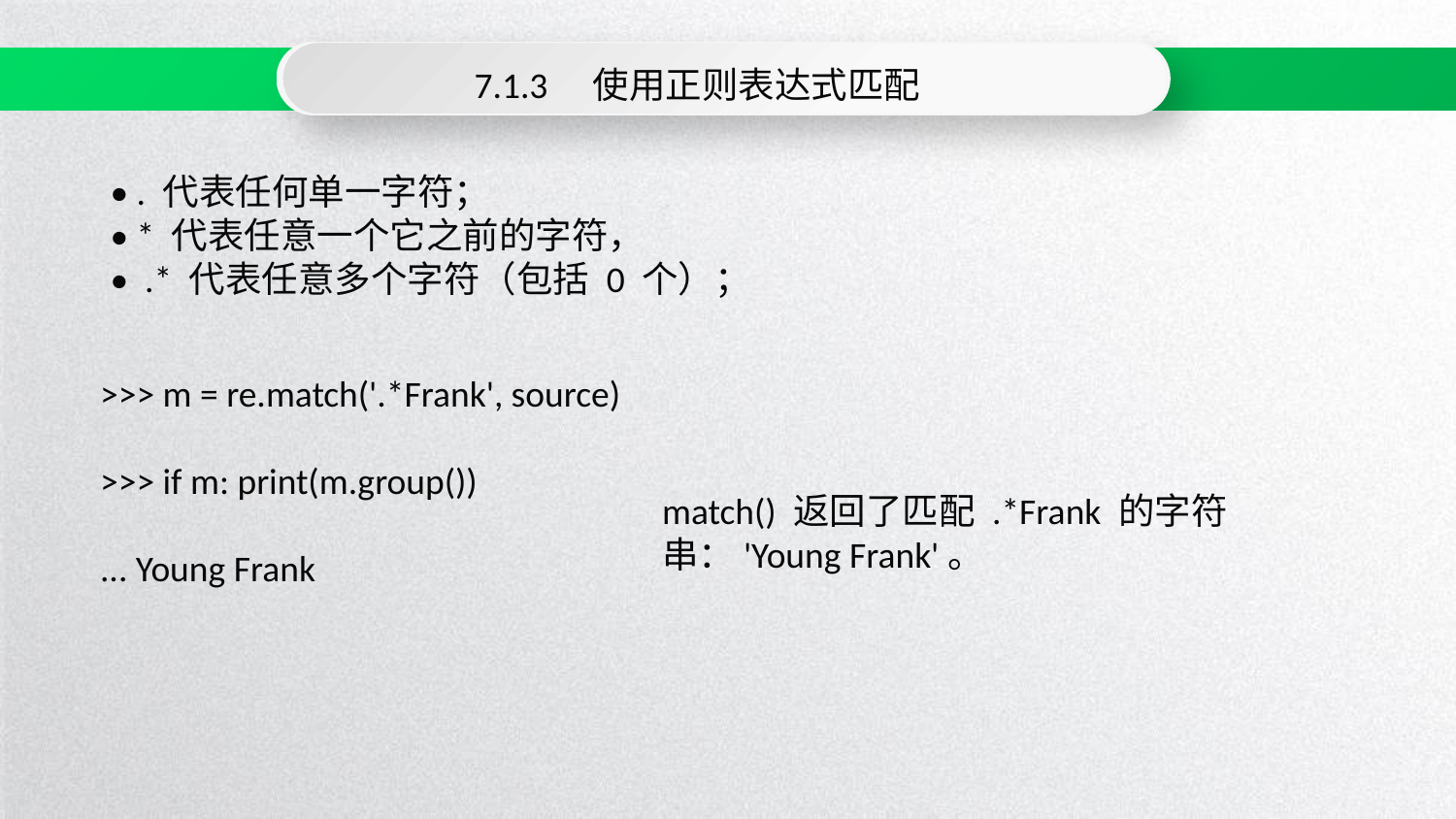

7.1.3　使用正则表达式匹配
• . 代表任何单一字符；
• * 代表任意一个它之前的字符，
•  .* 代表任意多个字符（包括 0 个）；
>>> m = re.match('.*Frank', source)

>>> if m: print(m.group())

... Young Frank
match() 返回了匹配 .*Frank 的字符串：'Young Frank'。